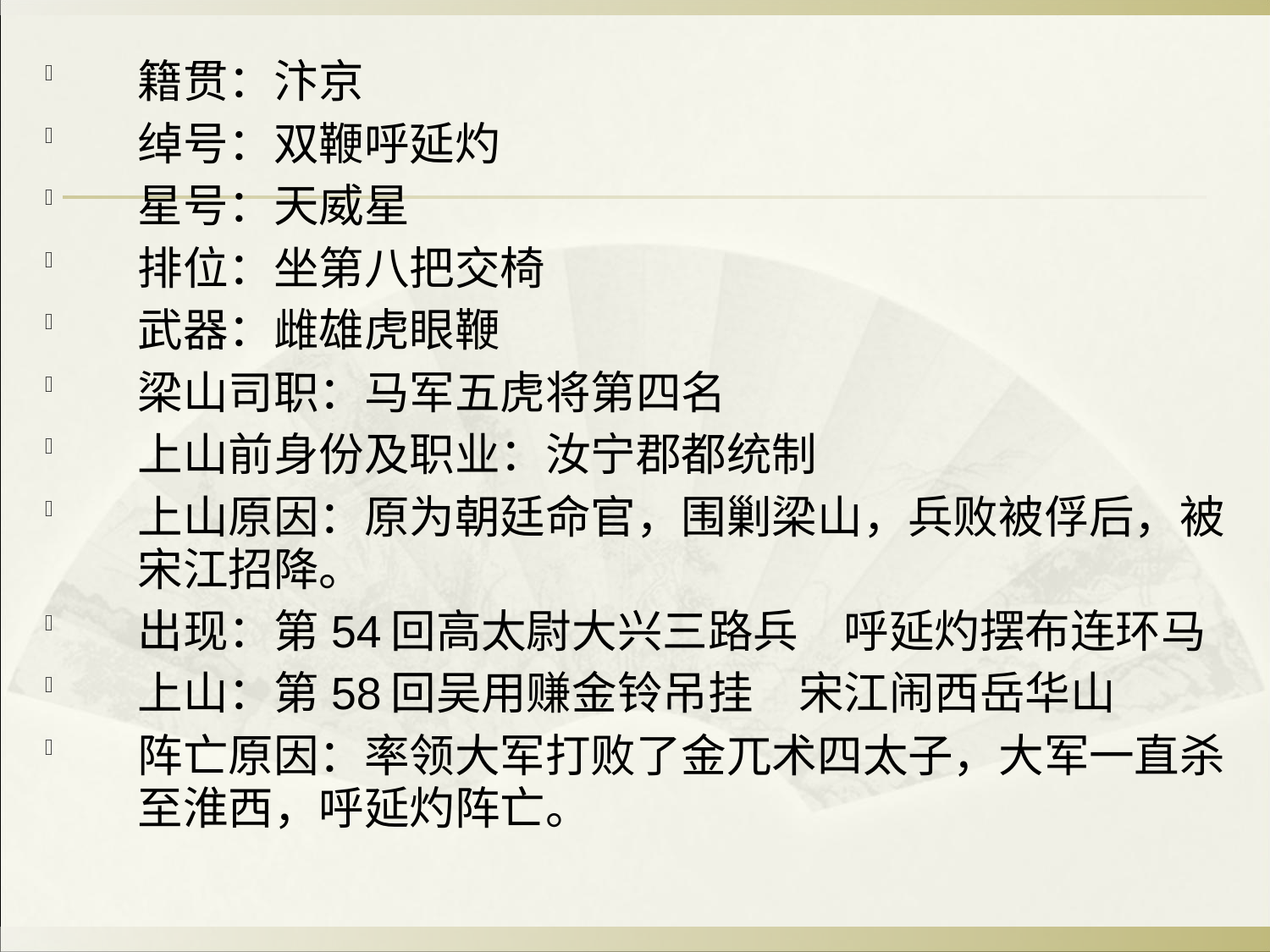

籍贯：汴京
绰号：双鞭呼延灼
星号：天威星
排位：坐第八把交椅
武器：雌雄虎眼鞭
梁山司职：马军五虎将第四名
上山前身份及职业：汝宁郡都统制
上山原因：原为朝廷命官，围剿梁山，兵败被俘后，被宋江招降。
出现：第54回高太尉大兴三路兵　呼延灼摆布连环马
上山：第58回吴用赚金铃吊挂　宋江闹西岳华山
阵亡原因：率领大军打败了金兀术四太子，大军一直杀至淮西，呼延灼阵亡。